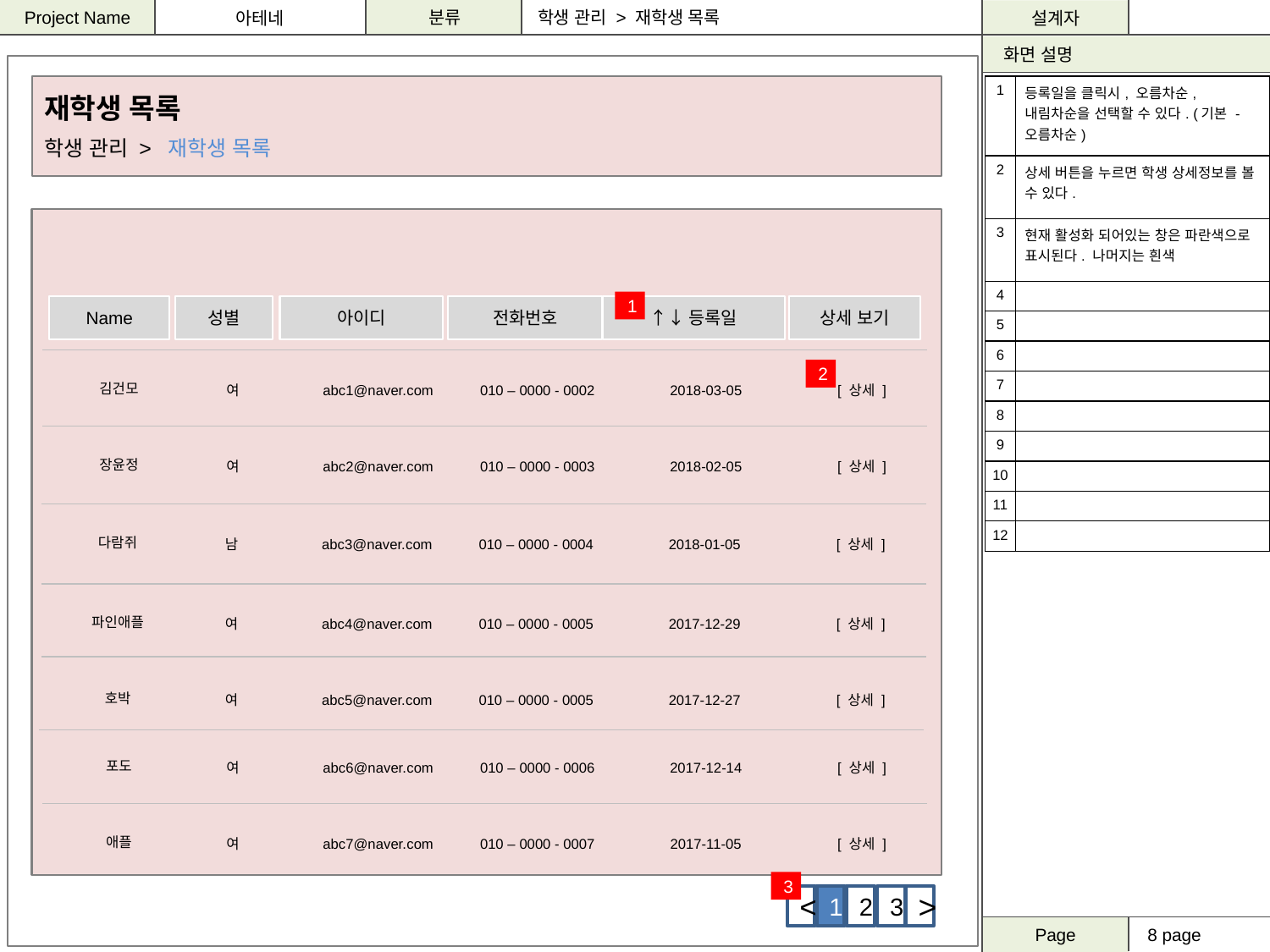

학생 관리 > 재학생 목록

| 1 | 등록일을 클릭시, 오름차순, 내림차순을 선택할 수 있다. (기본 - 오름차순) |
| --- | --- |
| 2 | 상세 버튼을 누르면 학생 상세정보를 볼 수 있다. |
| 3 | 현재 활성화 되어있는 창은 파란색으로 표시된다. 나머지는 흰색 |
| 4 |  |
| 5 |  |
| 6 |  |
| 7 |  |
| 8 |  |
| 9 |  |
| 10 |  |
| 11 |  |
| 12 |  |
재학생 목록
학생 관리 > 재학생 목록

1
Name
성별
아이디
전화번호
↑↓등록일
상세 보기
김건모
2
여
abc1@naver.com
010 – 0000 - 0002
2018-03-05
[ 상세 ]
장윤정
여
abc2@naver.com
010 – 0000 - 0003
2018-02-05
[ 상세 ]
다람쥐
남
abc3@naver.com
010 – 0000 - 0004
2018-01-05
[ 상세 ]
파인애플
여
abc4@naver.com
010 – 0000 - 0005
2017-12-29
[ 상세 ]
호박
여
abc5@naver.com
010 – 0000 - 0005
2017-12-27
[ 상세 ]
포도
여
abc6@naver.com
010 – 0000 - 0006
2017-12-14
[ 상세 ]
애플
여
abc7@naver.com
010 – 0000 - 0007
2017-11-05
[ 상세 ]
3
<
1
2
3
>
8 page